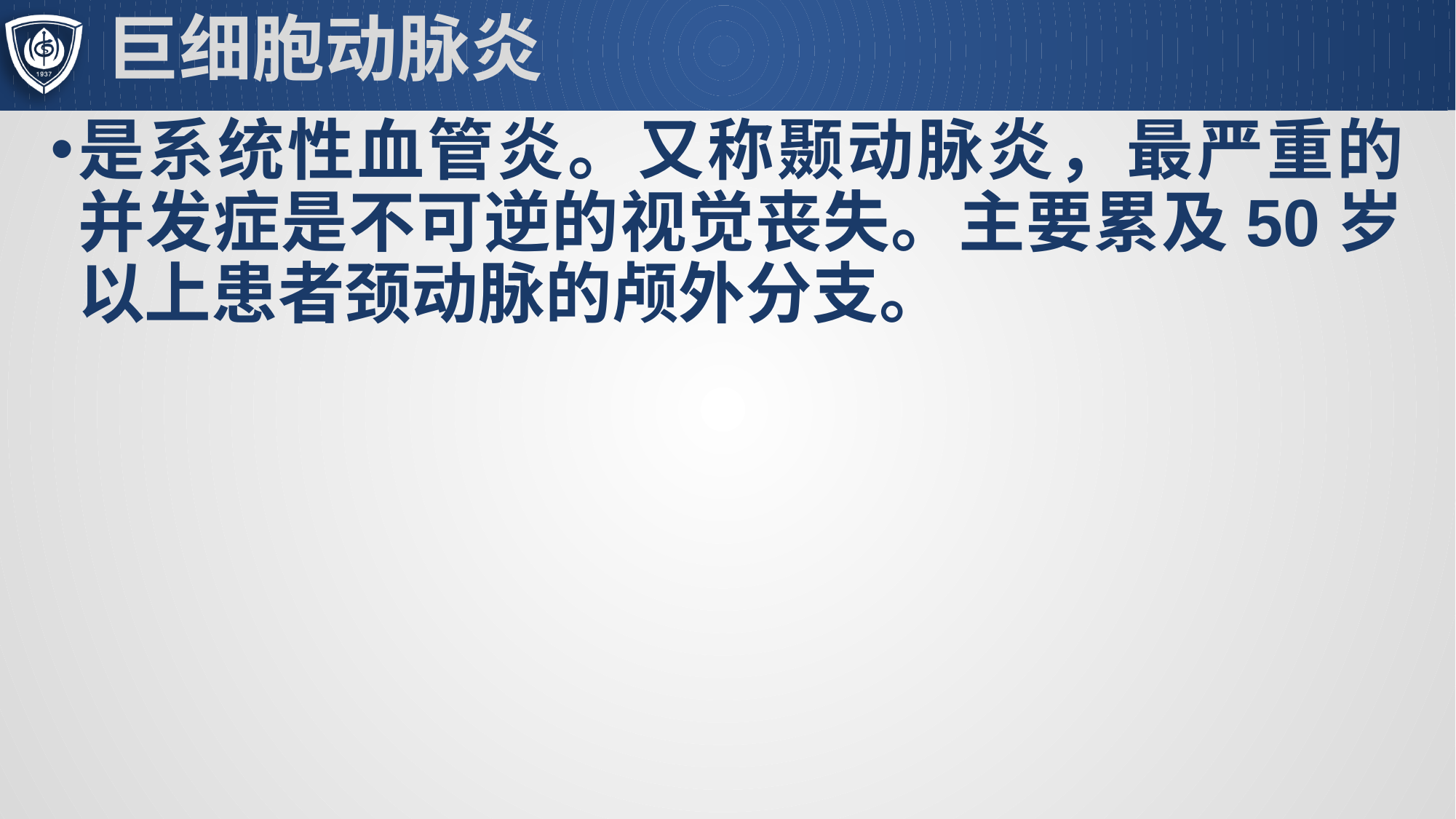

# 巨细胞动脉炎
是系统性血管炎。又称颞动脉炎，最严重的并发症是不可逆的视觉丧失。主要累及50岁以上患者颈动脉的颅外分支。